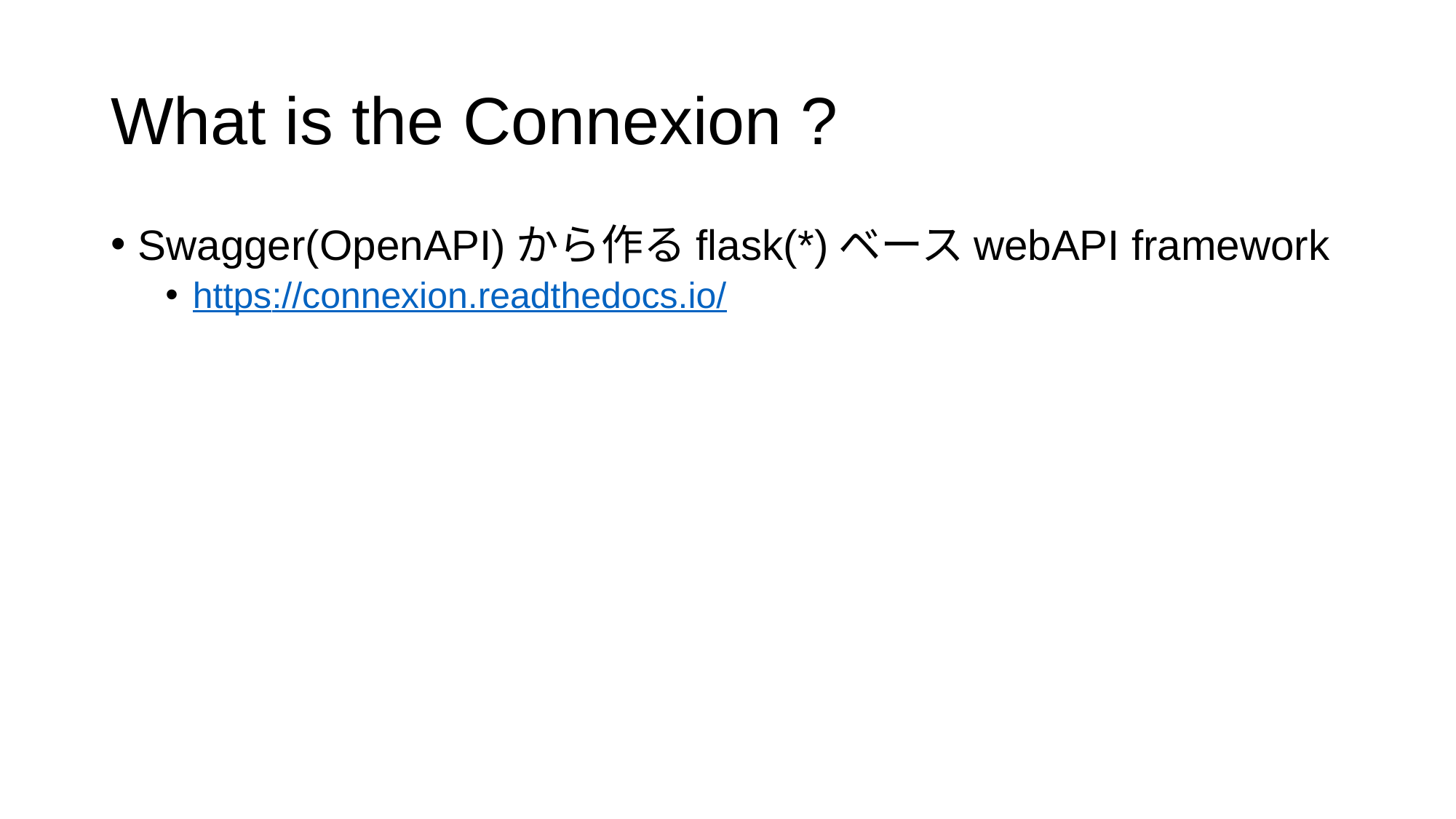

# What is the Connexion ?
Swagger(OpenAPI)から作るflask(*)ベースwebAPI framework
https://connexion.readthedocs.io/